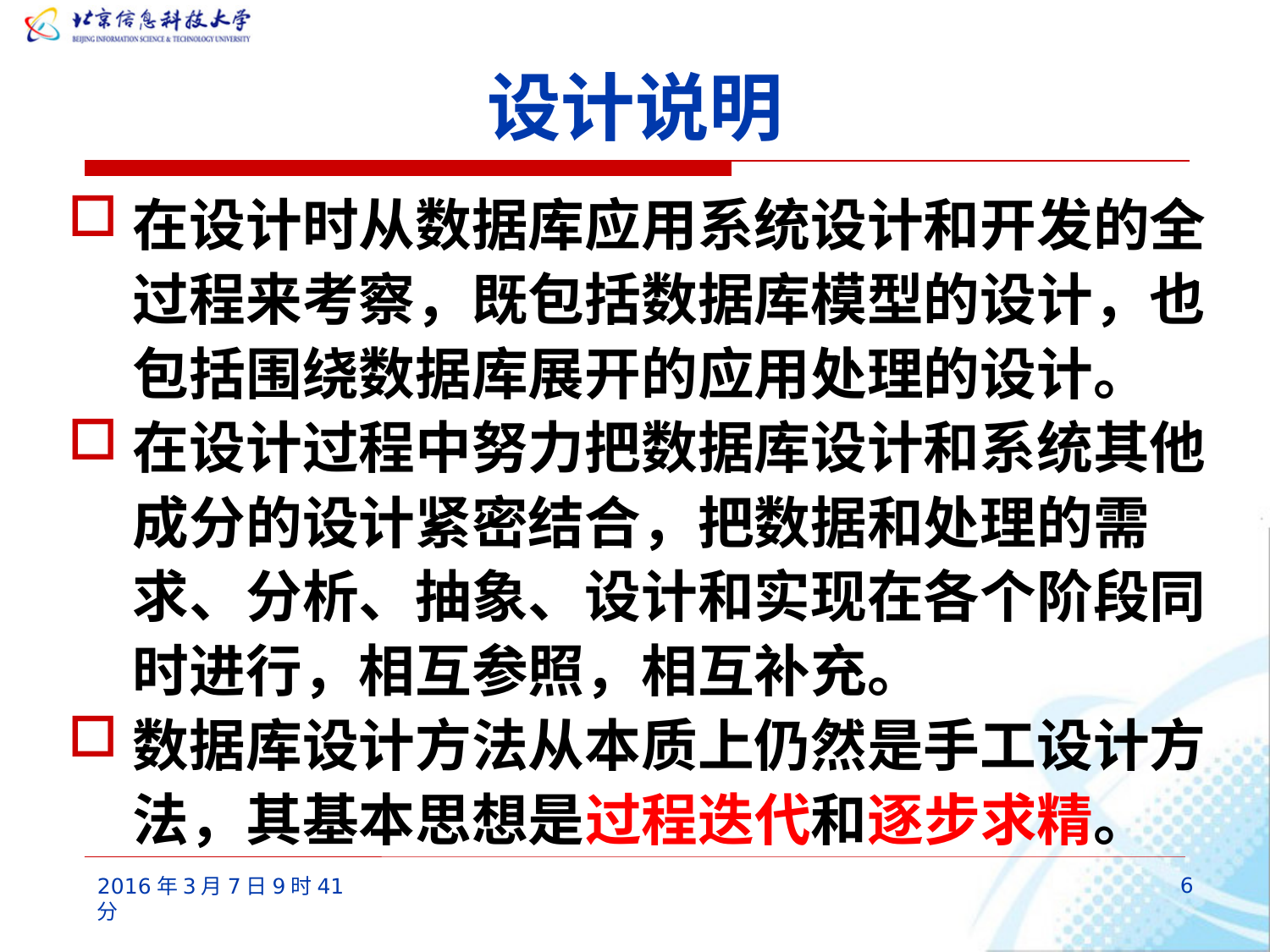

# 设计说明
在设计时从数据库应用系统设计和开发的全过程来考察，既包括数据库模型的设计，也包括围绕数据库展开的应用处理的设计。
在设计过程中努力把数据库设计和系统其他成分的设计紧密结合，把数据和处理的需求、分析、抽象、设计和实现在各个阶段同时进行，相互参照，相互补充。
数据库设计方法从本质上仍然是手工设计方法，其基本思想是过程迭代和逐步求精。

2016年3月7日9时41分